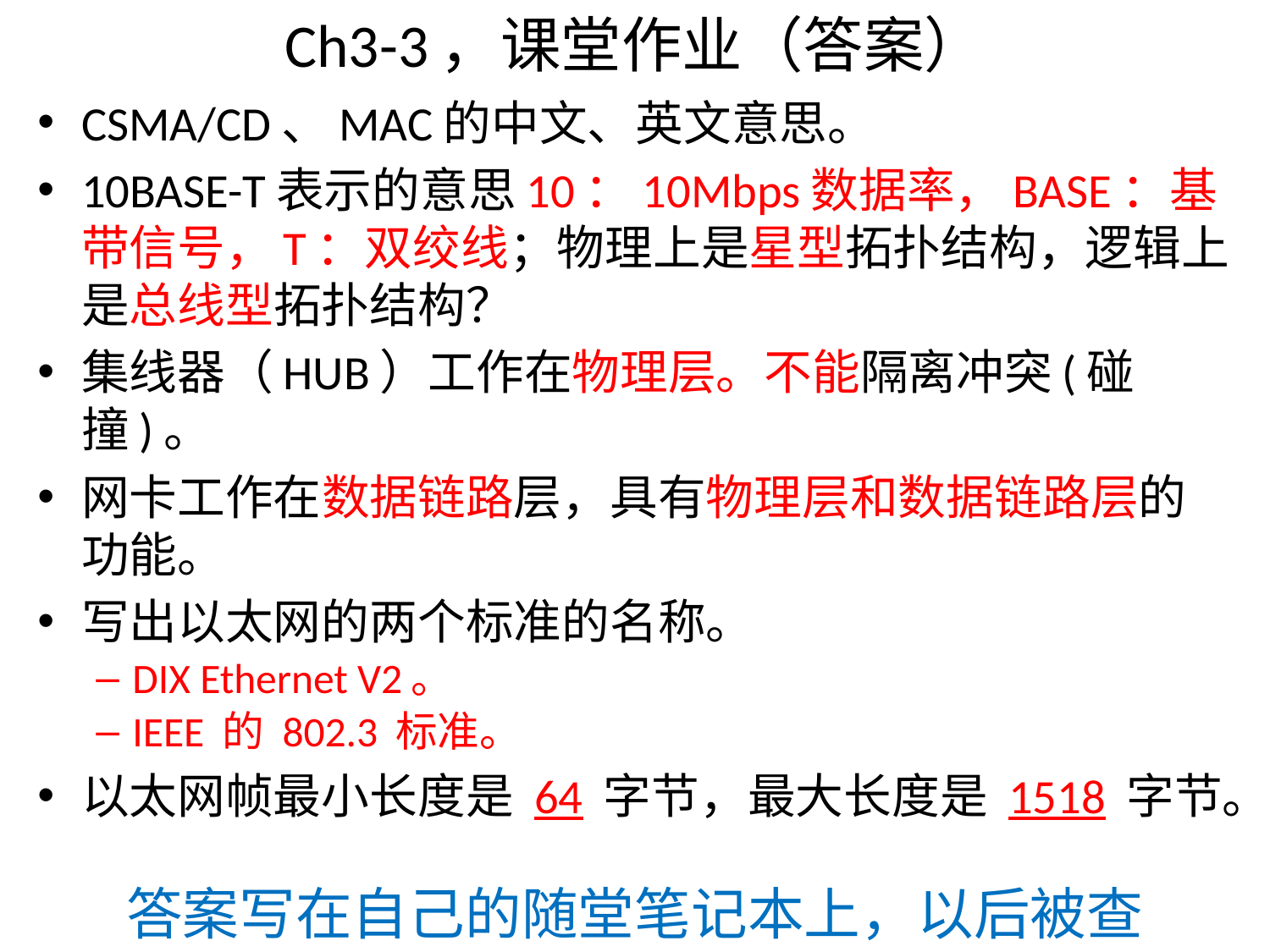

# Ch3-3，课堂作业（答案）
CSMA/CD、MAC的中文、英文意思。
10BASE-T表示的意思10：10Mbps数据率，BASE：基带信号，T：双绞线；物理上是星型拓扑结构，逻辑上是总线型拓扑结构？
集线器（HUB）工作在物理层。不能隔离冲突(碰撞)。
网卡工作在数据链路层，具有物理层和数据链路层的功能。
写出以太网的两个标准的名称。
DIX Ethernet V2。
IEEE 的 802.3 标准。
以太网帧最小长度是 64 字节，最大长度是 1518 字节。
答案写在自己的随堂笔记本上，以后被查